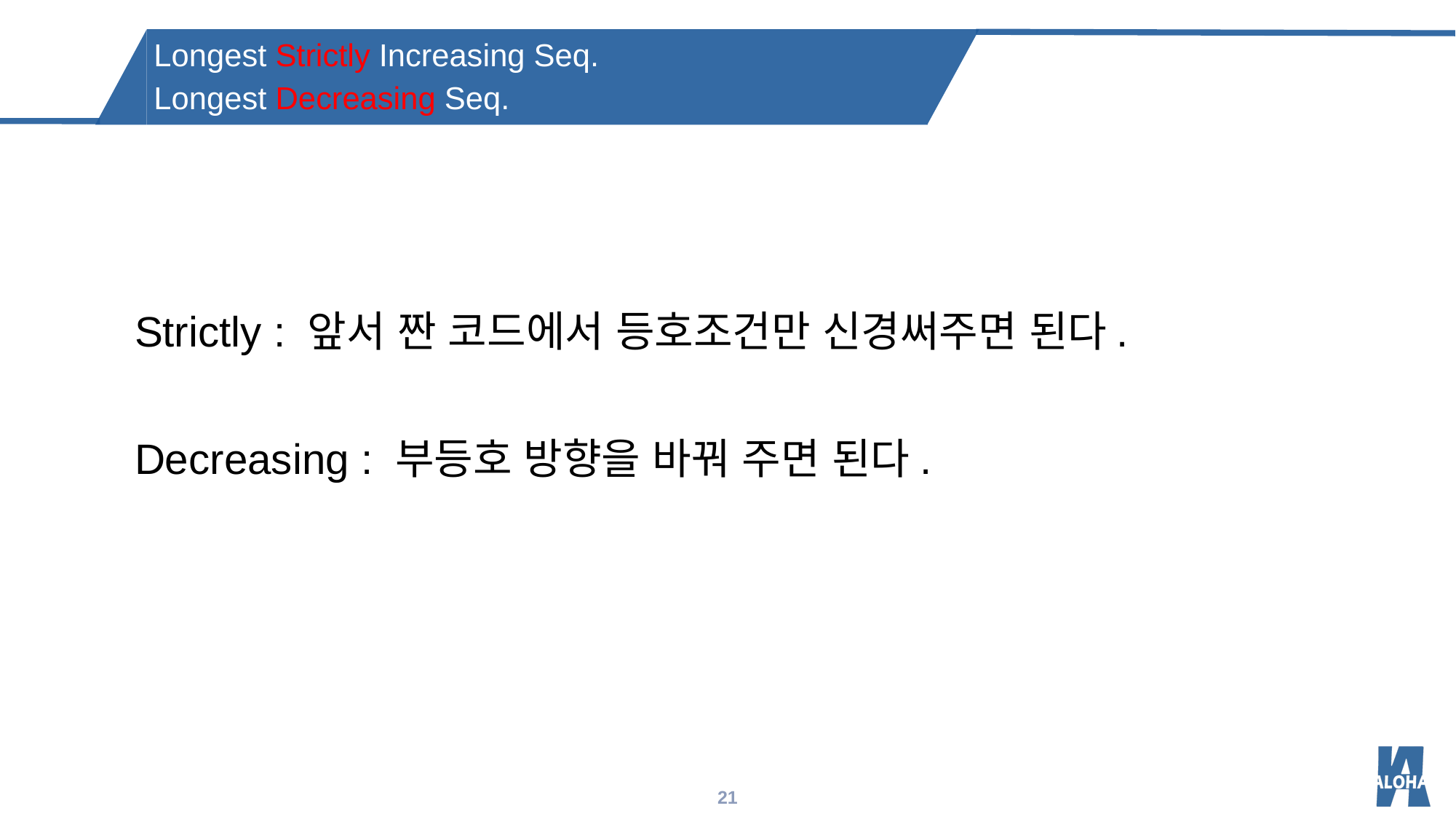

Longest Strictly Increasing Seq.
Longest Decreasing Seq.
Strictly : 앞서 짠 코드에서 등호조건만 신경써주면 된다.
Decreasing : 부등호 방향을 바꿔 주면 된다.
21